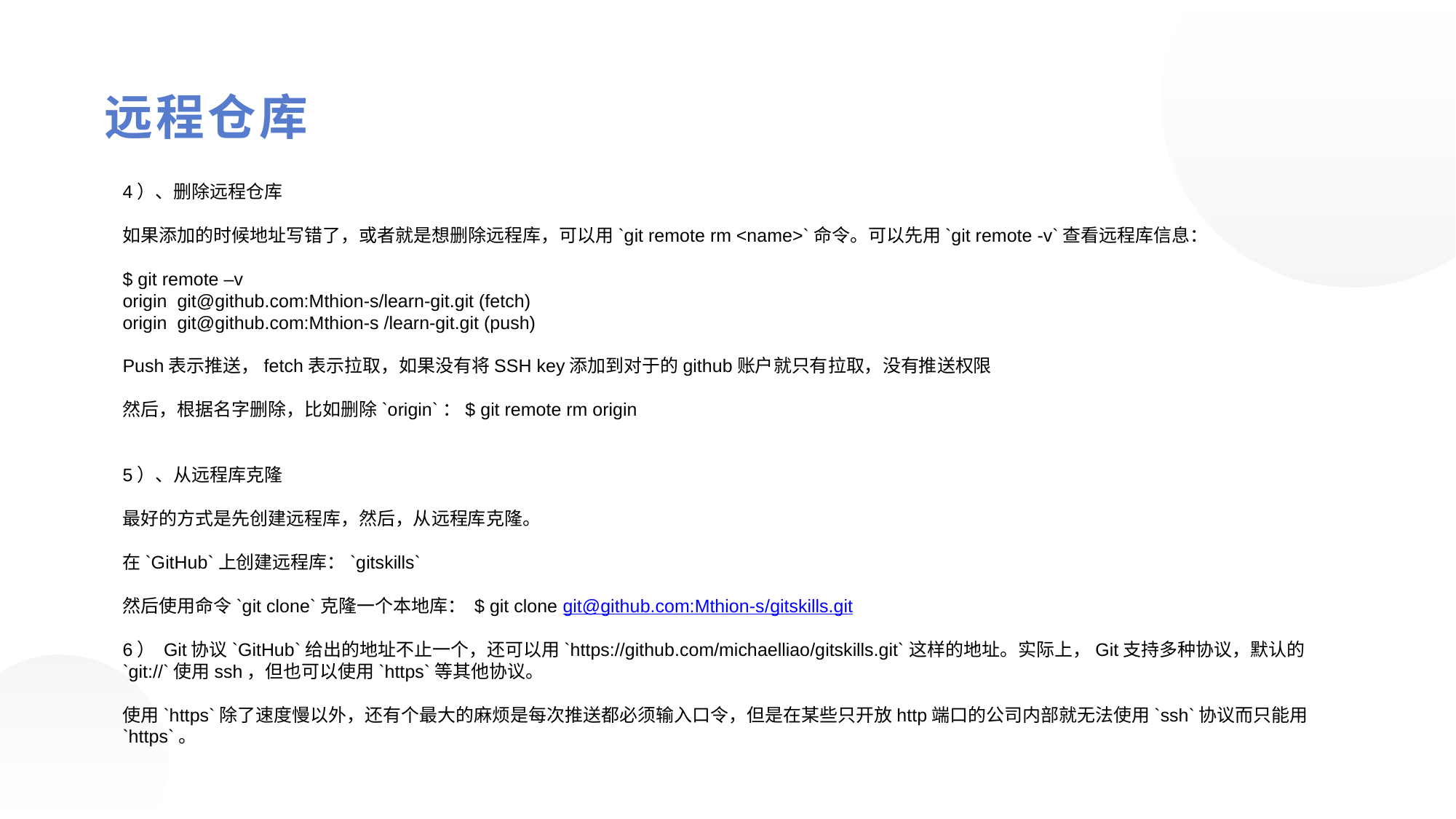

远程仓库
4）、删除远程仓库

如果添加的时候地址写错了，或者就是想删除远程库，可以用`git remote rm <name>`命令。可以先用`git remote -v`查看远程库信息：

$ git remote –v
origin  git@github.com:Mthion-s/learn-git.git (fetch)
origin  git@github.com:Mthion-s /learn-git.git (push)

Push表示推送，fetch表示拉取，如果没有将SSH key添加到对于的github账户就只有拉取，没有推送权限

然后，根据名字删除，比如删除`origin`：$ git remote rm origin

5）、从远程库克隆

最好的方式是先创建远程库，然后，从远程库克隆。

在`GitHub`上创建远程库：`gitskills`

然后使用命令`git clone`克隆一个本地库： $ git clone git@github.com:Mthion-s/gitskills.git

6） Git协议`GitHub`给出的地址不止一个，还可以用`https://github.com/michaelliao/gitskills.git`这样的地址。实际上，Git支持多种协议，默认的`git://`使用ssh，但也可以使用`https`等其他协议。

使用`https`除了速度慢以外，还有个最大的麻烦是每次推送都必须输入口令，但是在某些只开放http端口的公司内部就无法使用`ssh`协议而只能用`https`。